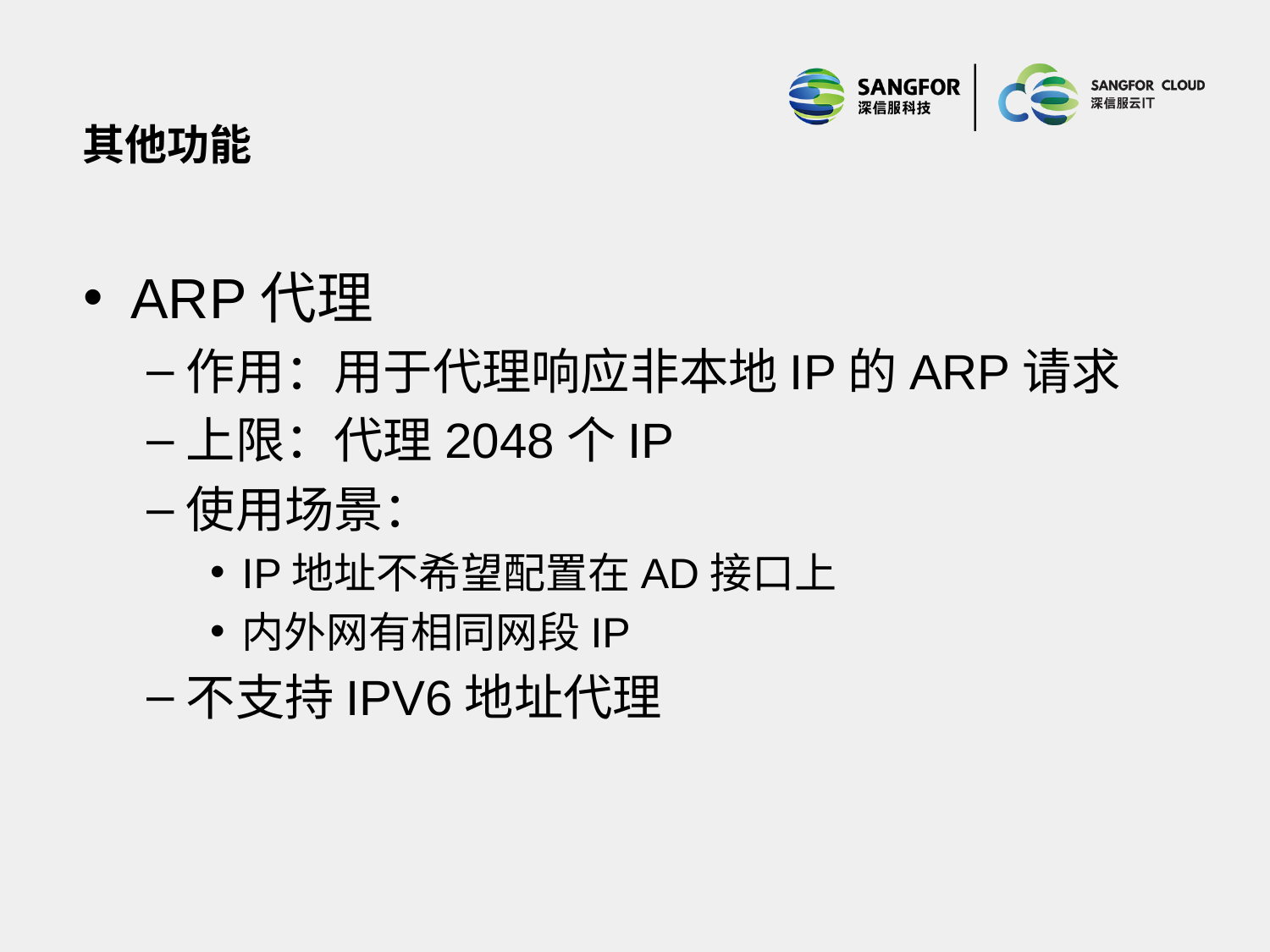

其他功能

ARP代理
作用：用于代理响应非本地IP的ARP请求
上限：代理2048个IP
使用场景：
IP地址不希望配置在AD接口上
内外网有相同网段IP
不支持IPV6地址代理